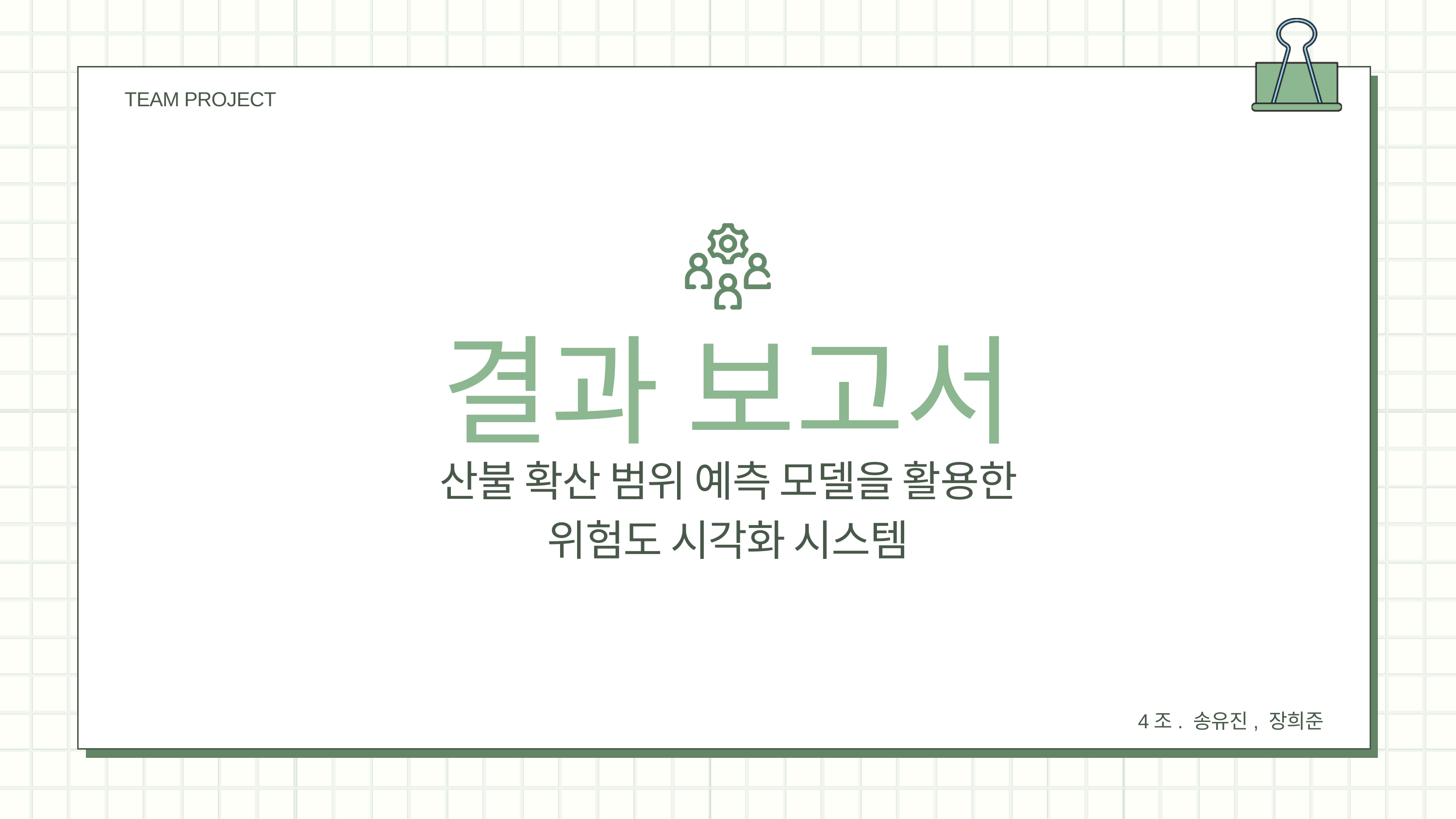

TEAM PROJECT

결과 보고서
산불 확산 범위 예측 모델을 활용한 위험도 시각화 시스템
4조. 송유진, 장희준